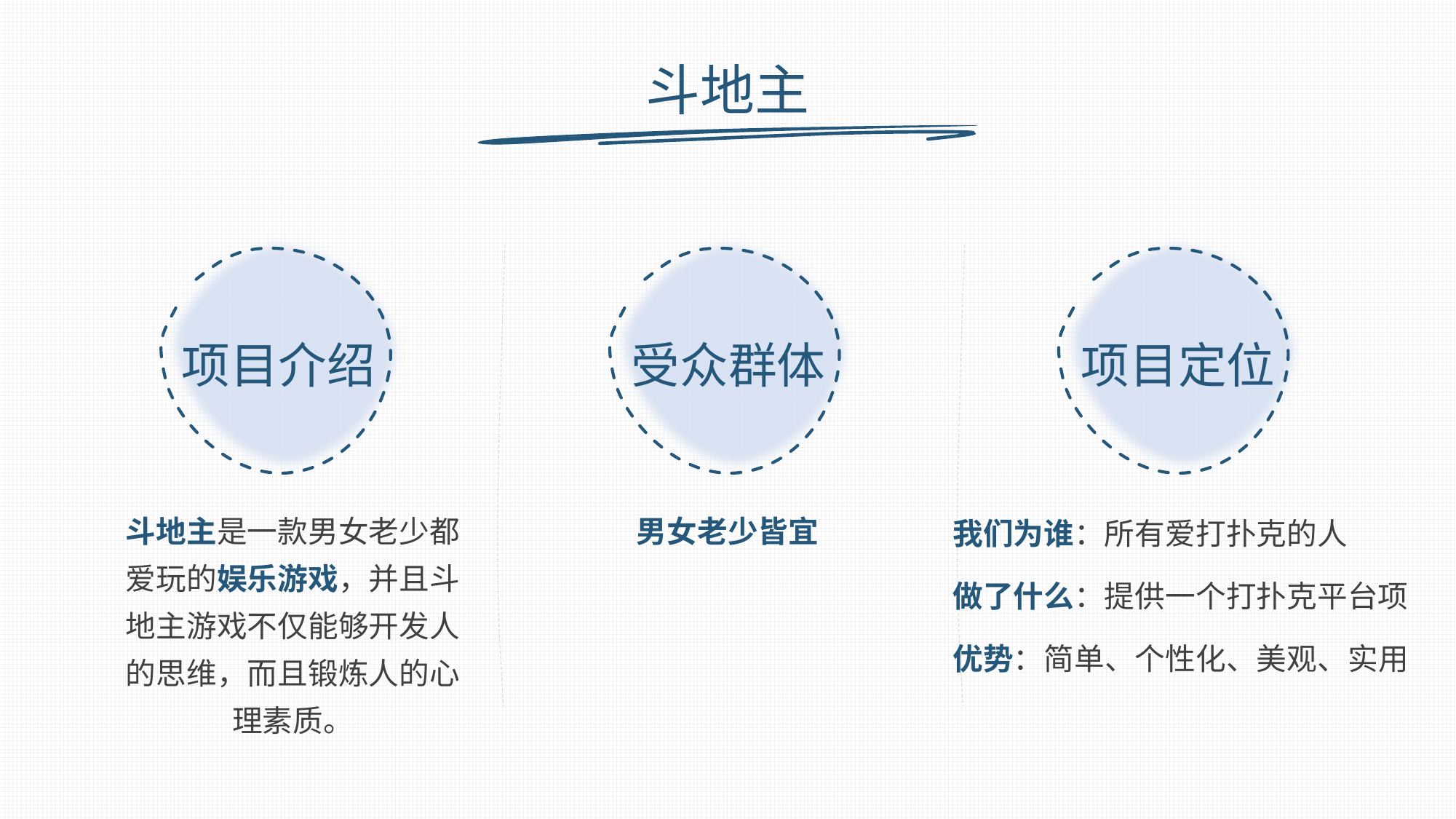

# 斗地主
项目介绍
受众群体
项目定位
男女老少皆宜
斗地主是一款男女老少都爱玩的娱乐游戏，并且斗地主游戏不仅能够开发人的思维，而且锻炼人的心理素质。
我们为谁：所有爱打扑克的人
做了什么：提供一个打扑克平台项
优势：简单、个性化、美观、实用